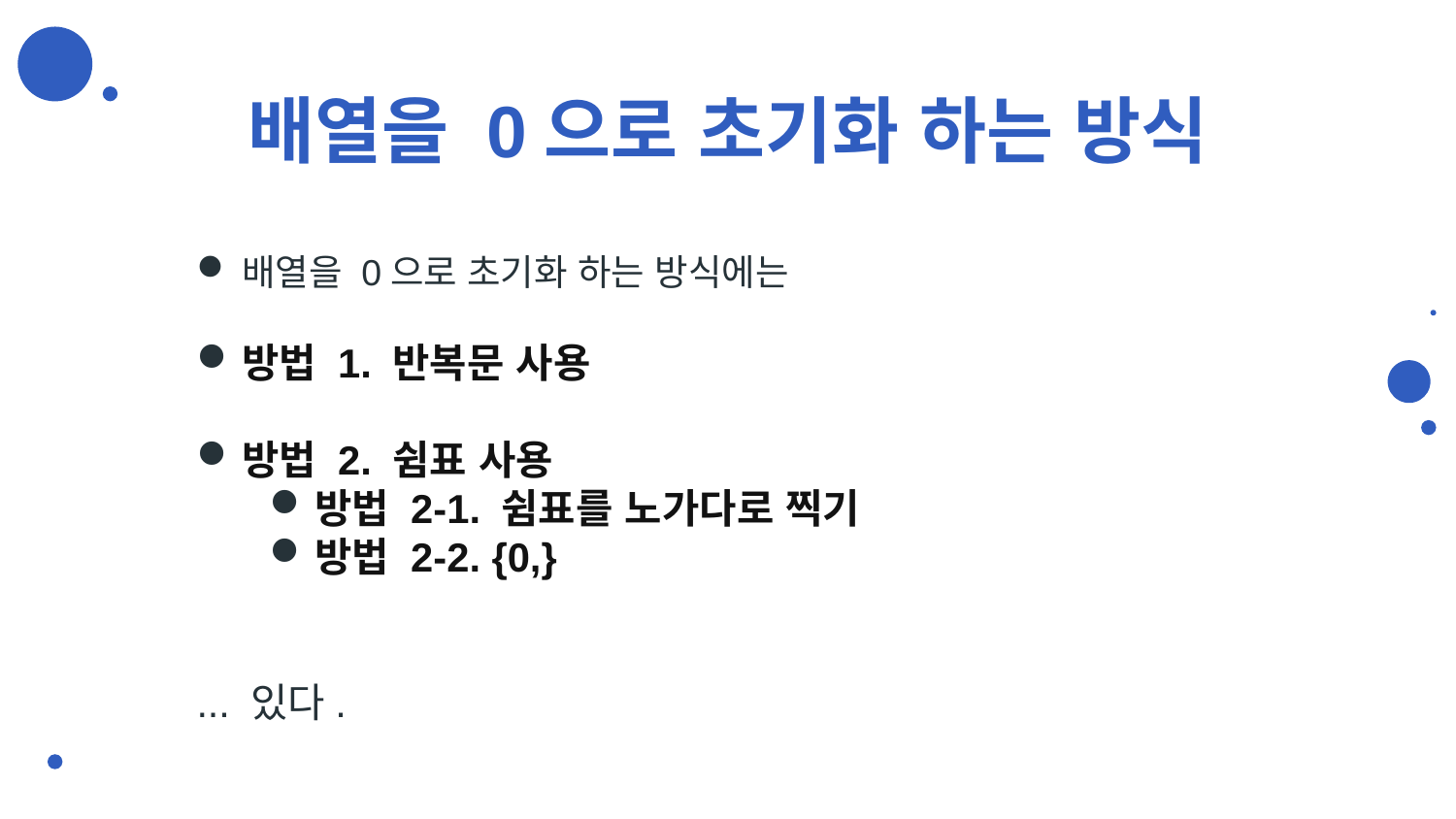

# 배열을 0으로 초기화 하는 방식
배열을 0으로 초기화 하는 방식에는

방법 1. 반복문 사용

방법 2. 쉼표 사용
방법 2-1. 쉼표를 노가다로 찍기
방법 2-2. {0,}

... 있다.